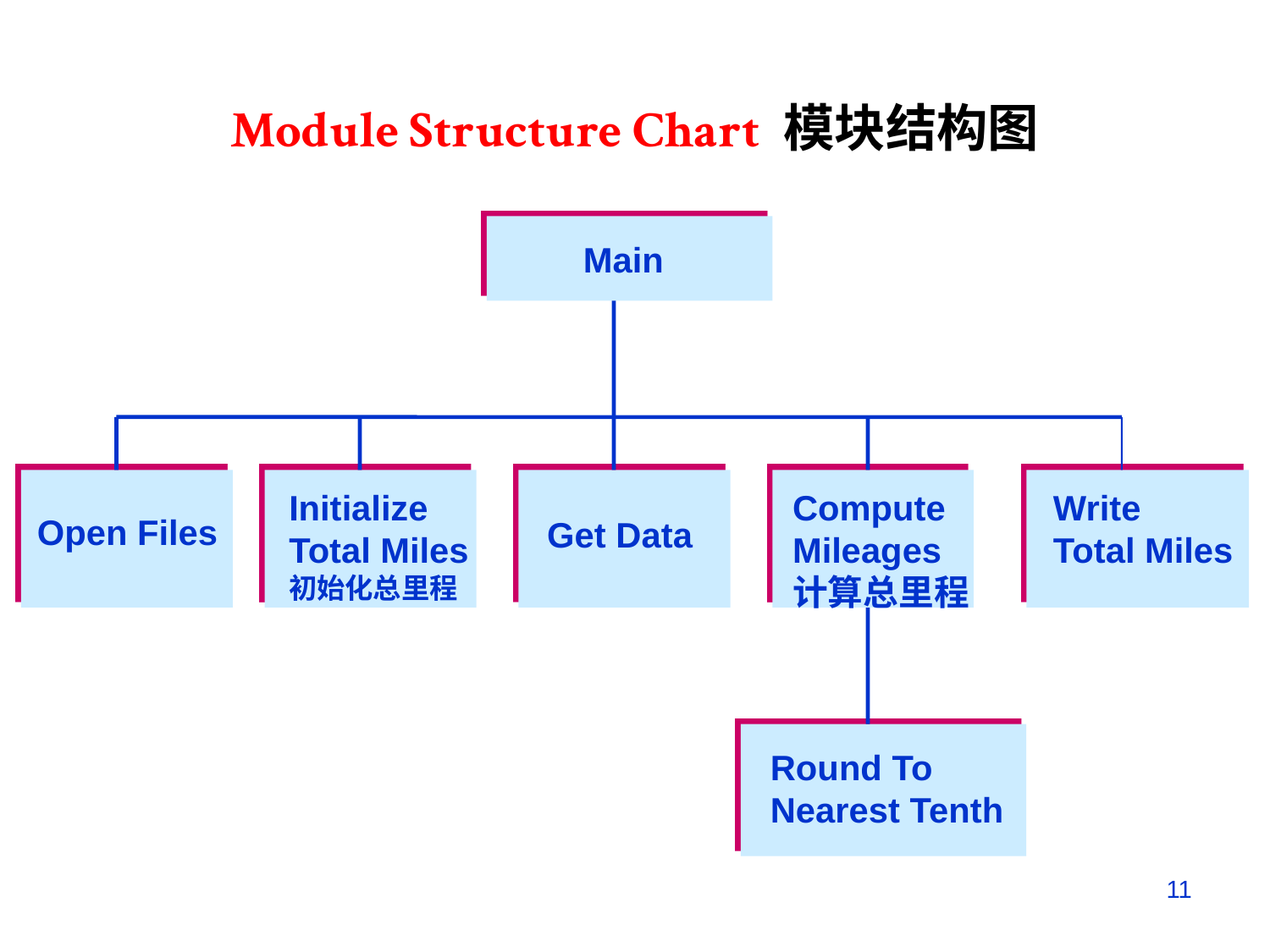

Module Structure Chart 模块结构图

Main

Initialize
Total Miles
初始化总里程
Compute
Mileages
计算总里程
Write
Total Miles
Open Files
Get Data

Round To
Nearest Tenth
11